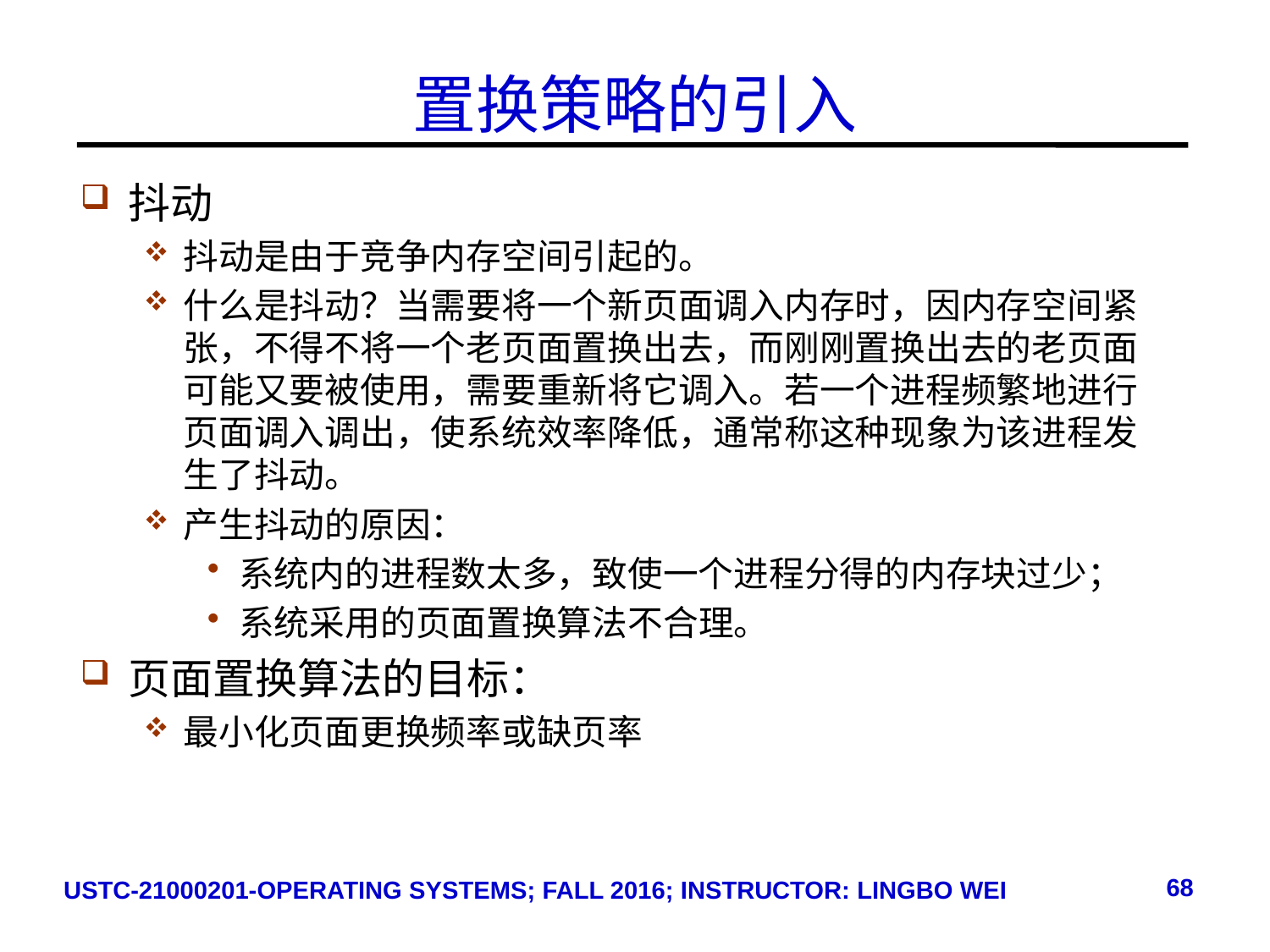

# 置换策略的引入
抖动
抖动是由于竞争内存空间引起的。
什么是抖动？当需要将一个新页面调入内存时，因内存空间紧张，不得不将一个老页面置换出去，而刚刚置换出去的老页面可能又要被使用，需要重新将它调入。若一个进程频繁地进行页面调入调出，使系统效率降低，通常称这种现象为该进程发生了抖动。
产生抖动的原因：
系统内的进程数太多，致使一个进程分得的内存块过少；
系统采用的页面置换算法不合理。
页面置换算法的目标：
最小化页面更换频率或缺页率
68
USTC-21000201-OPERATING SYSTEMS; FALL 2016; INSTRUCTOR: LINGBO WEI